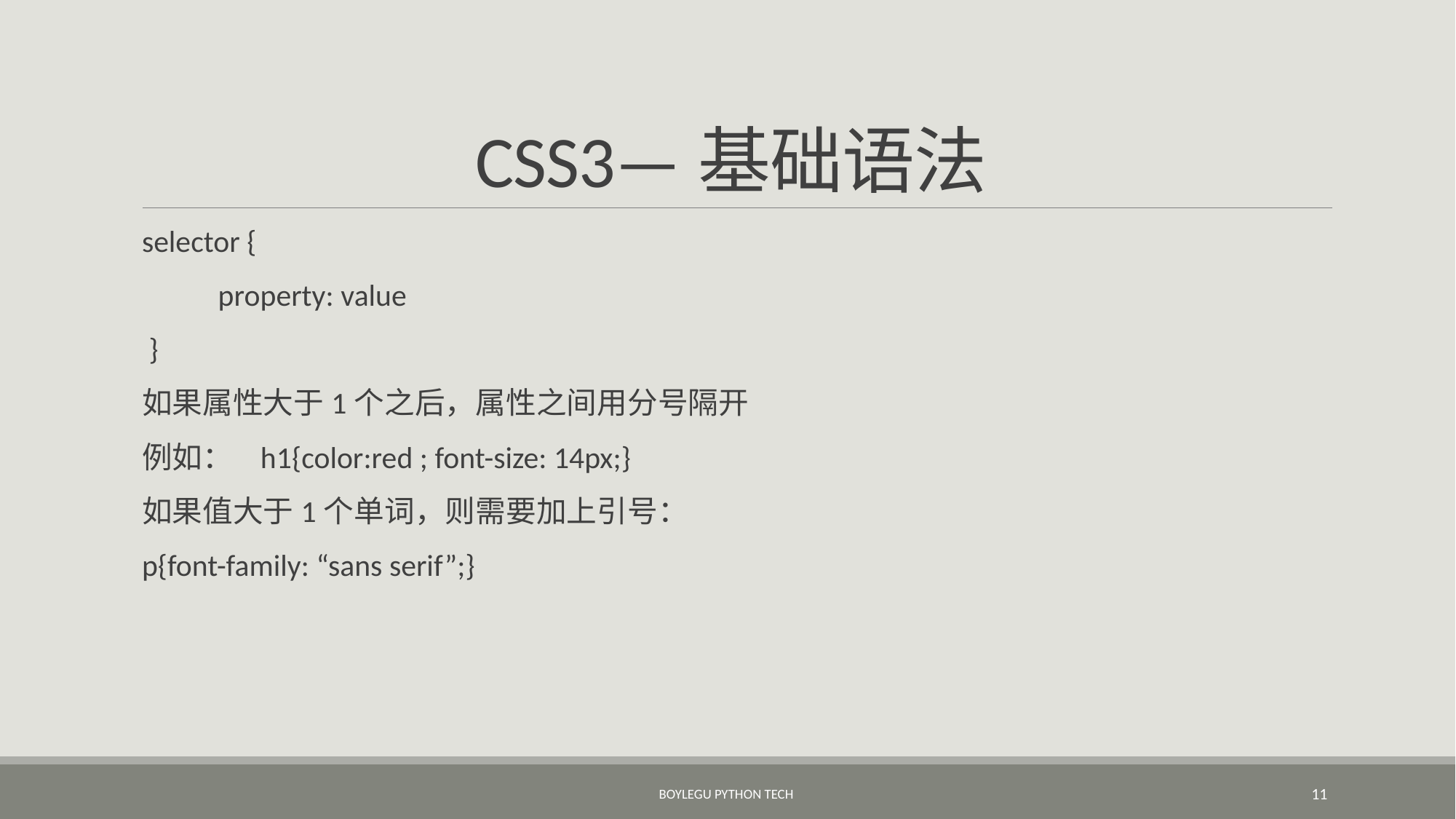

# CSS3—基础语法
selector {
           property: value
 }
如果属性大于1个之后，属性之间用分号隔开
例如：   h1{color:red ; font-size: 14px;}
如果值大于1个单词，则需要加上引号：
p{font-family: “sans serif”;}
BoyleGu Python Tech
11